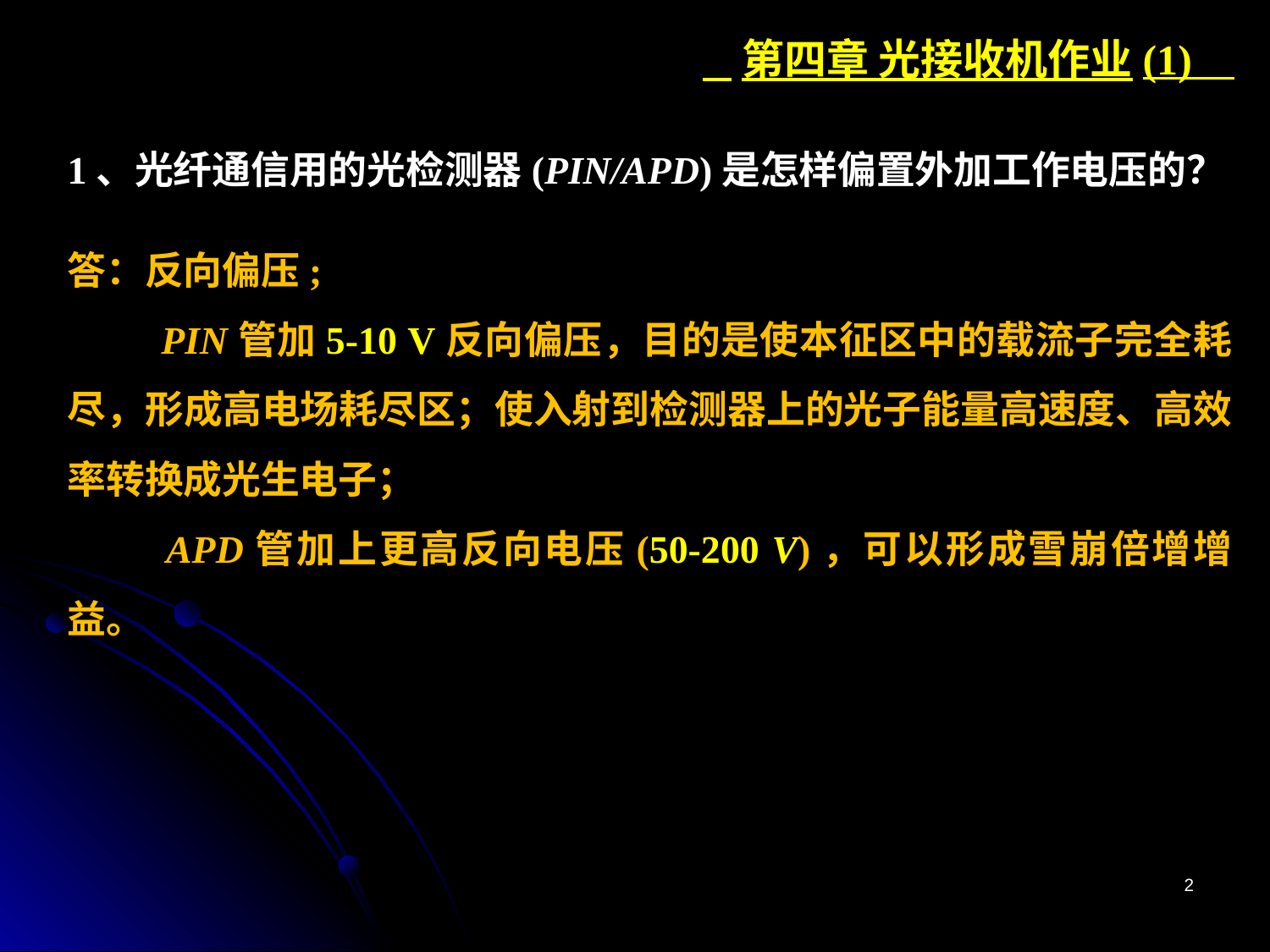

第四章 光接收机作业(1)
1、光纤通信用的光检测器(PIN/APD)是怎样偏置外加工作电压的？
答：反向偏压;
         PIN管加5-10 V反向偏压，目的是使本征区中的载流子完全耗尽，形成高电场耗尽区；使入射到检测器上的光子能量高速度、高效率转换成光生电子；
        APD管加上更高反向电压(50-200 V)，可以形成雪崩倍增增益。
2